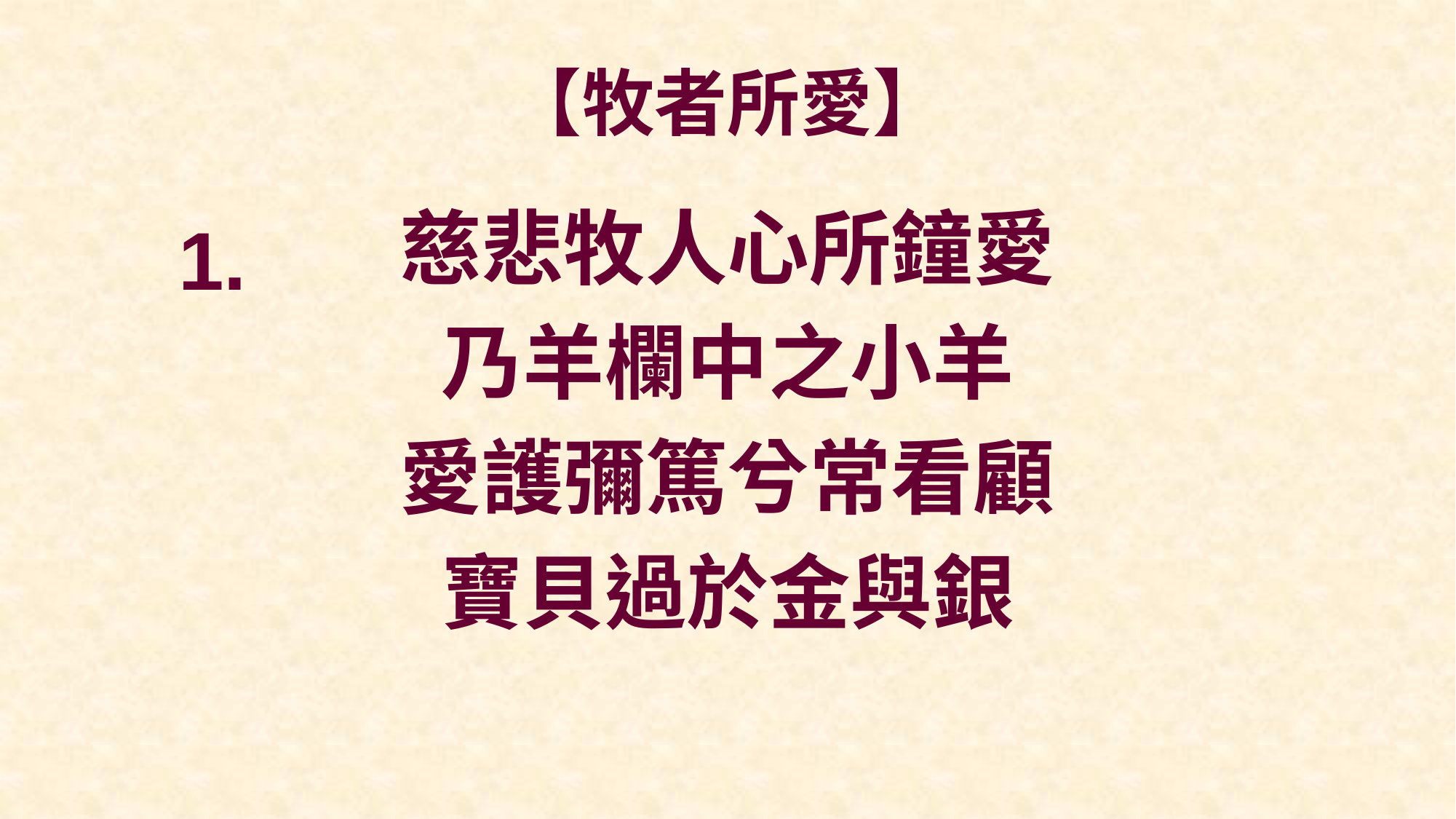

# 【牧者所愛】
慈悲牧人心所鐘愛
乃羊欄中之小羊
愛護彌篤兮常看顧
寶貝過於金與銀
1.